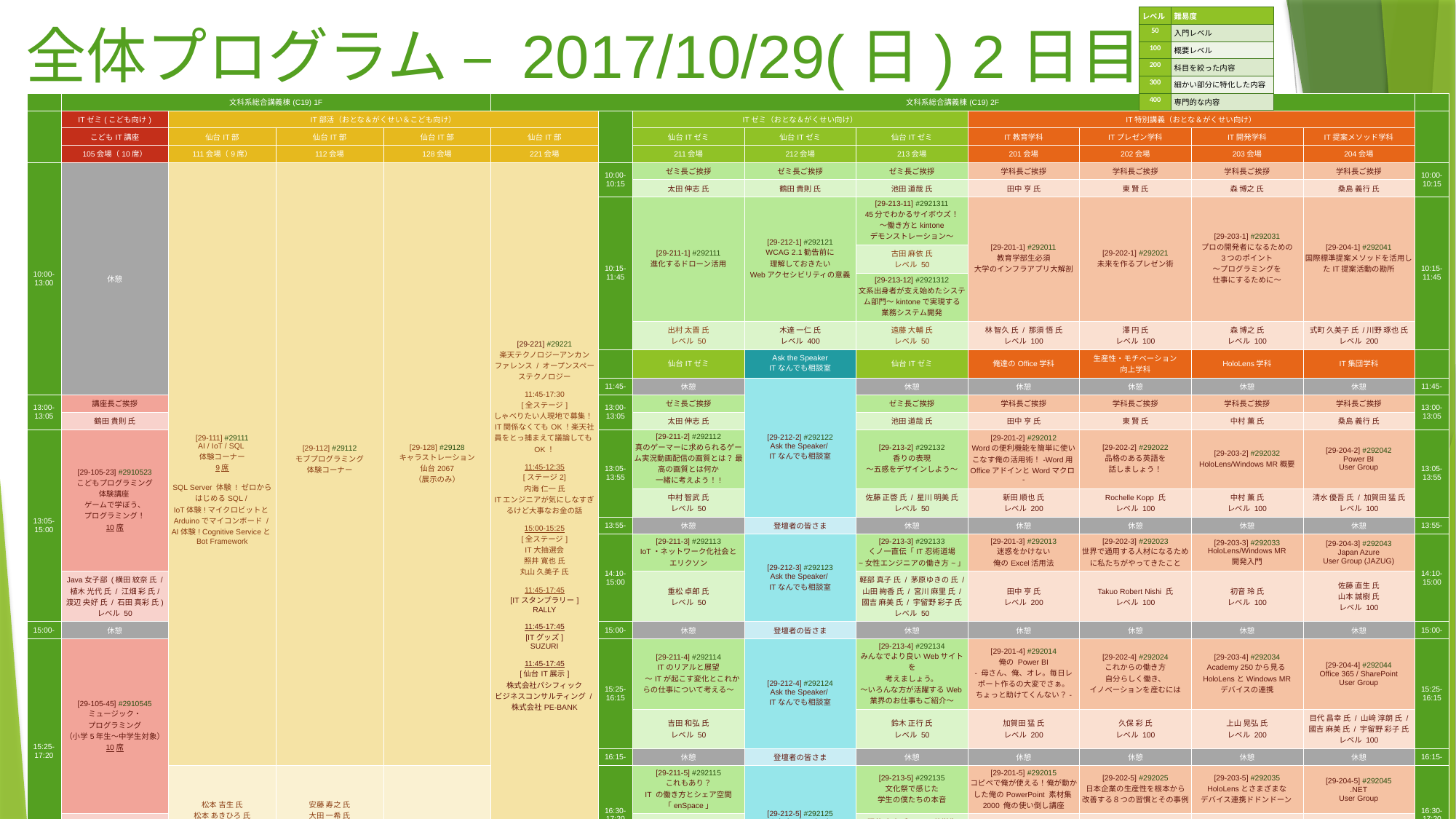

| レベル | 難易度 |
| --- | --- |
| 50 | 入門レベル |
| 100 | 概要レベル |
| 200 | 科目を絞った内容 |
| 300 | 細かい部分に特化した内容 |
| 400 | 専門的な内容 |
# 全体プログラム – 2017/10/29(日) 2日目
|  | 文科系総合講義棟(C19) 1F |  |  |  | 文科系総合講義棟(C19) 2F |  |  |  |  |  |  |  |  |  |
| --- | --- | --- | --- | --- | --- | --- | --- | --- | --- | --- | --- | --- | --- | --- |
|  | ITゼミ(こども向け) | IT部活（おとな＆がくせい＆こども向け） |  |  |  |  | ITゼミ（おとな＆がくせい向け） |  |  | IT特別講義（おとな＆がくせい向け） |  |  |  |  |
|  | こどもIT講座 | 仙台IT部 | 仙台IT部 | 仙台IT部 | 仙台IT部 |  | 仙台ITゼミ | 仙台ITゼミ | 仙台ITゼミ | IT教育学科 | ITプレゼン学科 | IT開発学科 | IT提案メソッド学科 |  |
|  | 105会場（10席） | 111会場（9席） | 112会場 | 128会場 | 221会場 |  | 211会場 | 212会場 | 213会場 | 201会場 | 202会場 | 203会場 | 204会場 |  |
| 10:00- 13:00 | 休憩 | [29-111] #29111 AI / IoT / SQL 体験コーナー 9席 SQL Server 体験 ! ゼロからはじめるSQL / IoT体験!マイクロビットとArduinoでマイコンボード / AI体験! Cognitive ServiceとBot Framework | [29-112] #29112 モブプログラミング 体験コーナー | [29-128] #29128 キャラストレーション 仙台2067 （展示のみ） | [29-221] #29221 楽天テクノロジーアンカンファレンス / オープンスペーステクノロジー 11:45-17:30 [全ステージ] しゃべりたい人現地で募集！IT関係なくてもOK！楽天社員をとっ捕まえて議論してもOK！ 11:45-12:35 [ステージ2] 内海 仁一 氏 ITエンジニアが気にしなすぎるけど大事なお金の話 15:00-15:25 [全ステージ] IT大抽選会 照井 寛也 氏 丸山 久美子 氏 11:45-17:45 [ITスタンプラリー] RALLY 11:45-17:45 [ITグッズ] SUZURI 11:45-17:45 [仙台IT展示] 株式会社パシフィック ビジネスコンサルティング / 株式会社PE-BANK | 10:00- 10:15 | ゼミ長ご挨拶 | ゼミ長ご挨拶 | ゼミ長ご挨拶 | 学科長ご挨拶 | 学科長ご挨拶 | 学科長ご挨拶 | 学科長ご挨拶 | 10:00- 10:15 |
|  |  |  |  |  |  |  | 太田 伸志 氏 | 鶴田 貴則 氏 | 池田 道哉 氏 | 田中 亨 氏 | 東 賢 氏 | 森 博之 氏 | 桑島 義行 氏 |  |
|  |  |  |  |  |  | 10:15- 11:45 | [29-211-1] #292111 進化するドローン活用 | [29-212-1] #292121 WCAG 2.1勧告前に 理解しておきたい Webアクセシビリティの意義 | [29-213-11] #2921311 45分でわかるサイボウズ！ ～働き方とkintone デモンストレーション～ | [29-201-1] #292011 教育学部生必須 大学のインフラアプリ大解剖 | [29-202-1] #292021 未来を作るプレゼン術 | [29-203-1] #292031 プロの開発者になるための 3つのポイント ～プログラミングを 仕事にするために～ | [29-204-1] #292041 国際標準提案メソッドを活用したIT提案活動の勘所 | 10:15- 11:45 |
|  |  |  |  |  |  |  |  |  | 古田 麻依 氏 レベル 50 |  |  |  |  |  |
|  |  |  |  |  |  |  |  |  | [29-213-12] #2921312 文系出身者が支え始めたシステム部門～kintoneで実現する 業務システム開発 |  |  |  |  |  |
|  |  |  |  |  |  |  | 出村 太晋 氏 レベル 50 | 木達 一仁 氏 レベル 400 | 遠藤 大輔 氏 レベル 50 | 林 智久 氏 / 那須 悟 氏 レベル 100 | 澤 円 氏 レベル 100 | 森 博之 氏 レベル 100 | 式町 久美子 氏 /川野 琢也 氏 レベル 200 |  |
|  |  |  |  |  |  |  | 仙台ITゼミ | Ask the Speaker ITなんでも相談室 | 仙台ITゼミ | 俺達のOffice学科 | 生産性・モチベーション 向上学科 | HoloLens学科 | IT集団学科 |  |
|  |  |  |  |  |  | 11:45- | 休憩 | [29-212-2] #292122 Ask the Speaker/ ITなんでも相談室 | 休憩 | 休憩 | 休憩 | 休憩 | 休憩 | 11:45- |
| 13:00- 13:05 | 講座長ご挨拶 |  |  |  |  | 13:00- 13:05 | ゼミ長ご挨拶 |  | ゼミ長ご挨拶 | 学科長ご挨拶 | 学科長ご挨拶 | 学科長ご挨拶 | 学科長ご挨拶 | 13:00- 13:05 |
|  | 鶴田 貴則 氏 |  |  |  |  |  | 太田 伸志 氏 |  | 池田 道哉 氏 | 田中 亨 氏 | 東 賢 氏 | 中村 薫 氏 | 桑島 義行 氏 |  |
| 13:05- 15:00 | [29-105-23] #2910523 こどもプログラミング 体験講座 ゲームで学ぼう、 プログラミング！ 10席 |  |  |  |  | 13:05- 13:55 | [29-211-2] #292112 真のゲーマーに求められるゲーム実況動画配信の画質とは？ 最高の画質とは何か 一緒に考えよう！! |  | [29-213-2] #292132 香りの表現 ～五感をデザインしよう～ | [29-201-2] #292012 Wordの便利機能を簡単に使いこなす俺の活用術！-Word用OfficeアドインとWordマクロ- | [29-202-2] #292022 品格のある英語を 話しましょう！ | [29-203-2] #292032 HoloLens/Windows MR概要 | [29-204-2] #292042 Power BI User Group | 13:05- 13:55 |
|  |  |  |  |  |  |  | 中村 智武 氏 レベル 50 |  | 佐藤 正啓 氏 / 星川 明美 氏 レベル 50 | 新田 順也 氏 レベル 200 | Rochelle Kopp 氏 レベル 100 | 中村 薫 氏 レベル 100 | 清水 優吾 氏 / 加賀田 猛 氏 レベル 100 |  |
|  |  |  |  |  |  | 13:55- | 休憩 | 登壇者の皆さま | 休憩 | 休憩 | 休憩 | 休憩 | 休憩 | 13:55- |
|  |  |  |  |  |  | 14:10- 15:00 | [29-211-3] #292113 IoT・ネットワーク化社会と エリクソン | [29-212-3] #292123 Ask the Speaker/ ITなんでも相談室 | [29-213-3] #292133 くノ一直伝「IT忍術道場 ~女性エンジニアの働き方~」 | [29-201-3] #292013 迷惑をかけない 俺のExcel活用法 | [29-202-3] #292023 世界で通用する人材になるために私たちがやってきたこと | [29-203-3] #292033 HoloLens/Windows MR 開発入門 | [29-204-3] #292043 Japan Azure User Group (JAZUG) | 14:10- 15:00 |
|  | Java女子部 (横田 紋奈 氏 / 植木 光代 氏 / 江畑 彩 氏/ 渡辺 央好 氏 / 石田 真彩 氏) レベル 50 |  |  |  |  |  | 重松 卓郎 氏 レベル 50 |  | 軽部 真子 氏 / 茅原ゆきの 氏 / 山田 絢香 氏 / 宮川 麻里 氏 / 國吉 麻美 氏 / 宇留野 彩子 氏 レベル 50 | 田中 亨 氏 レベル 200 | Takuo Robert Nishi 氏 レベル 100 | 初音 玲 氏 レベル 100 | 佐藤 直生 氏 山本 誠樹 氏 レベル 100 |  |
| 15:00- | 休憩 |  |  |  |  | 15:00- | 休憩 | 登壇者の皆さま | 休憩 | 休憩 | 休憩 | 休憩 | 休憩 | 15:00- |
| 15:25- 17:20 | [29-105-45] #2910545 ミュージック・ プログラミング （小学5年生～中学生対象） 10席 |  |  |  |  | 15:25- 16:15 | [29-211-4] #292114 ITのリアルと展望 　～ITが起こす変化とこれからの仕事について考える～ | [29-212-4] #292124 Ask the Speaker/ ITなんでも相談室 | [29-213-4] #292134 みんなでより良いWebサイトを 考えましょう。 ～いろんな方が活躍するWeb業界のお仕事もご紹介～ | [29-201-4] #292014 俺の Power BI - 母さん、俺、オレ。毎日レポート作るの大変でさぁ。ちょっと助けてくんない？- | [29-202-4] #292024 これからの働き方 自分らしく働き、 イノベーションを産むには | [29-203-4] #292034 Academy 250から見るHoloLensとWindows MR デバイスの連携 | [29-204-4] #292044 Office 365 / SharePoint User Group | 15:25- 16:15 |
|  |  | 松本 吉生 氏 松本 あきひろ 氏 横浜 篤 氏 森山 京平 氏 中村 憲一郎 氏 レベル 100 | 安藤 寿之 氏 牛尾 剛 氏 寺田 佳央 氏 ほか 登壇者の皆さま レベル100 | uwabami 氏 レベル 50 |  |  | 吉田 和弘 氏 レベル 50 |  | 鈴木 正行 氏 レベル 50 | 加賀田 猛 氏 レベル 200 | 久保 彩 氏 レベル 100 | 上山 晃弘 氏 レベル 200 | 目代 昌幸 氏 / 山﨑 淳朗 氏 / 國吉 麻美 氏 / 宇留野 彩子 氏 レベル 100 |  |
|  |  |  |  |  |  | 16:15- | 休憩 | 登壇者の皆さま | 休憩 | 休憩 | 休憩 | 休憩 | 休憩 | 16:15- |
|  |  | 松本 吉生 氏 松本 あきひろ 氏 横浜 篤 氏 森山 京平 氏 中村 憲一郎 氏 レベル 100 | 安藤 寿之 氏 大田 一希 氏 ほか ドキドキしたい 登壇者の皆さま♡ レベル100 | uwabami 氏 レベル 50 |  | 16:30- 17:20 | [29-211-5] #292115 これもあり？ IT の働き方とシェア空間 「enSpace」 | [29-212-5] #292125 Ask the Speaker/ ITなんでも相談室 | [29-213-5] #292135 文化祭で感じた 学生の僕たちの本音 | [29-201-5] #292015 コピペで俺が使える！俺が動かした俺のPowerPoint 素材集2000 俺の使い倒し講座 | [29-202-5] #292025 日本企業の生産性を根本から 改善する８つの習慣とその事例 | [29-203-5] #292035 HoloLensとさまざまな デバイス連携ドドンドーン | [29-204-5] #292045 .NET User Group | 16:30- 17:20 |
|  | 眞壁 豊 氏 レベル 50 |  |  |  |  |  | 信藤 輝之 氏 レベル 50 |  | 照井 寛也 氏 / その他学生 東北大学経済学部在学中 及び 仙台IT文化祭 実行委員たち レベル 50 | 河合 浩之 氏 レベル 200 | 牛尾 剛 氏 Rochelle Kopp 氏 レベル 100 | 前本 知志 氏 レベル 300 | 髙尾 哲朗 氏 木澤 朋和 氏 レベル 100 |  |
| 17:20- 17:30 | クロージング |  |  |  |  | 17:20- 17:30 | クロージング |  | クロージング | クロージング | クロージング | クロージング | クロージング | 17:20- 17:30 |
|  | 鶴田 貴則 氏 |  |  |  |  |  | 太田 伸志 氏 | 登壇者の皆さま | 池田 道哉 氏 | 田中 亨 氏 | 東 賢 氏 | 中村 薫 氏 | 桑島 義行 氏 |  |
仙台IT文化祭2017 http://2017.sendaiitfes.org/ #sendaiitfes
17